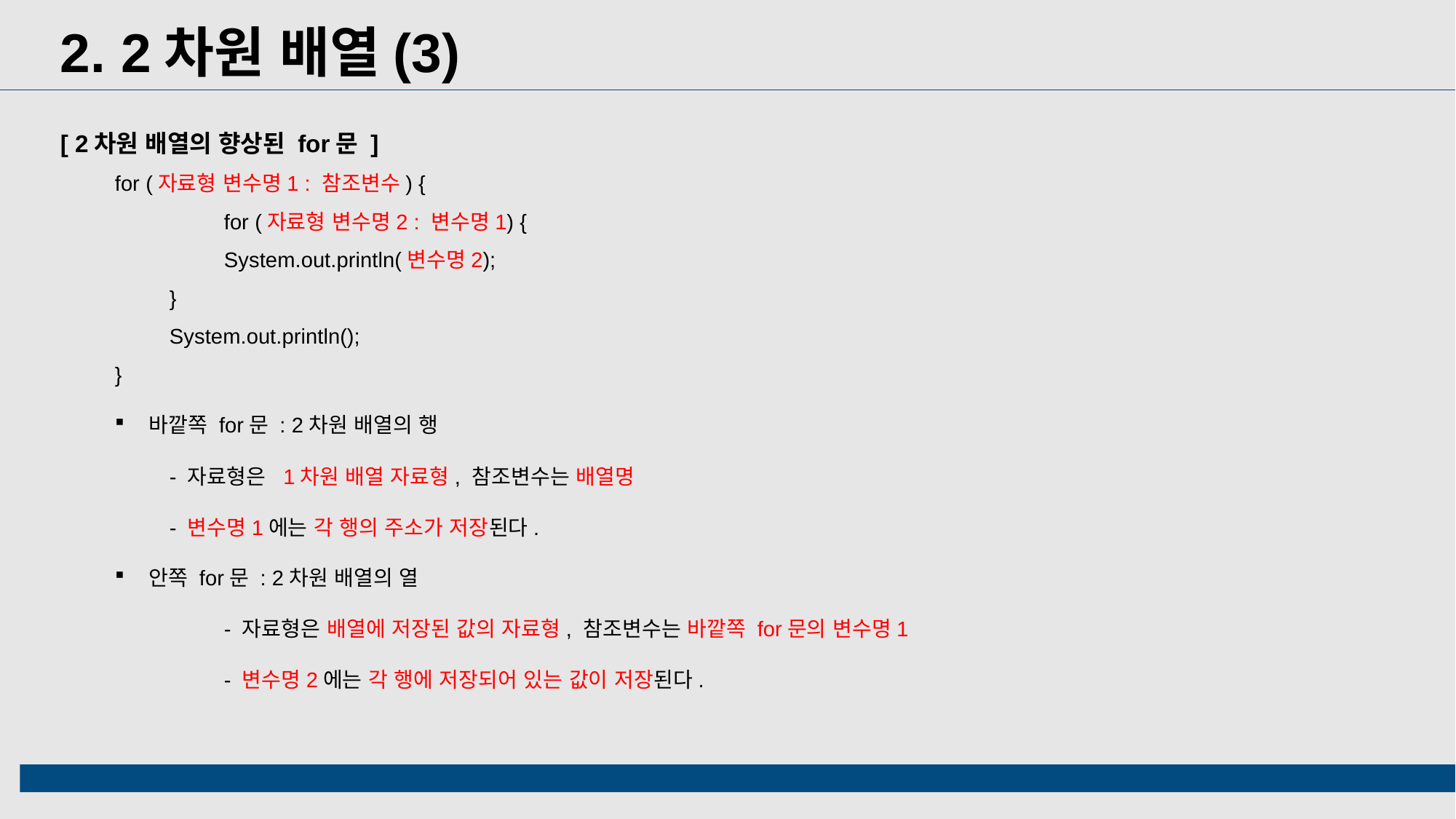

2. 2차원 배열(3)
[ 2차원 배열의 향상된 for문 ]
for (자료형 변수명1 : 참조변수) {
	for (자료형 변수명2 : 변수명1) {
System.out.println(변수명2);
}
System.out.println();
}
바깥쪽 for문 : 2차원 배열의 행
- 자료형은  1차원 배열 자료형, 참조변수는 배열명
- 변수명1에는 각 행의 주소가 저장된다.
안쪽 for문 : 2차원 배열의 열
	- 자료형은 배열에 저장된 값의 자료형, 참조변수는 바깥쪽 for문의 변수명1
	- 변수명2에는 각 행에 저장되어 있는 값이 저장된다.